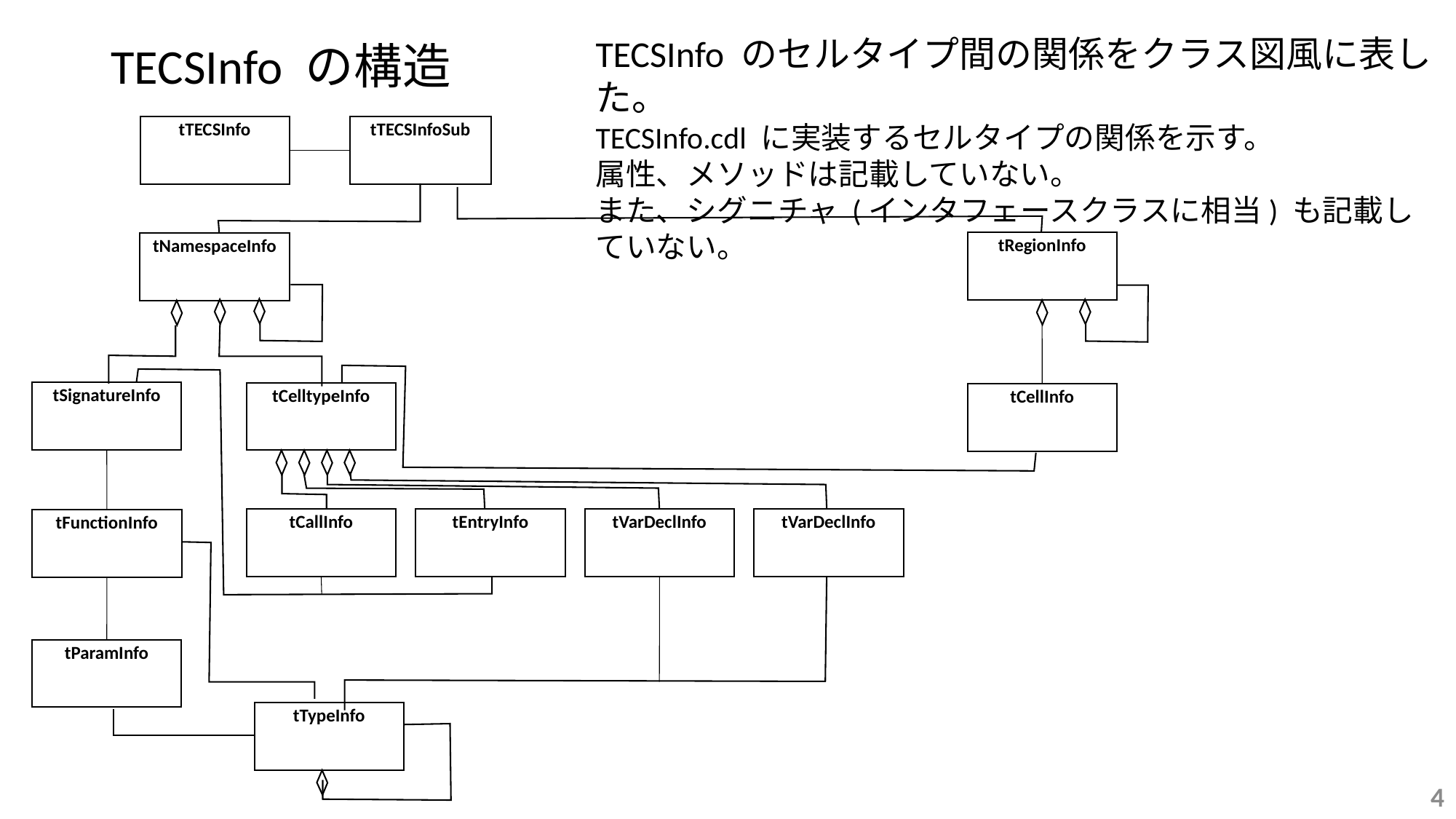

TECSInfo のセルタイプ間の関係をクラス図風に表した。
TECSInfo.cdl に実装するセルタイプの関係を示す。
属性、メソッドは記載していない。
また、シグニチャ (インタフェースクラスに相当) も記載していない。
# TECSInfo の構造
tTECSInfoSub

tTECSInfo

tRegionInfo

tNamespaceInfo

tSignatureInfo

tCelltypeInfo

tCellInfo

tVarDeclInfo

tVarDeclInfo

tCallInfo

tEntryInfo

tFunctionInfo

tParamInfo

tTypeInfo

4